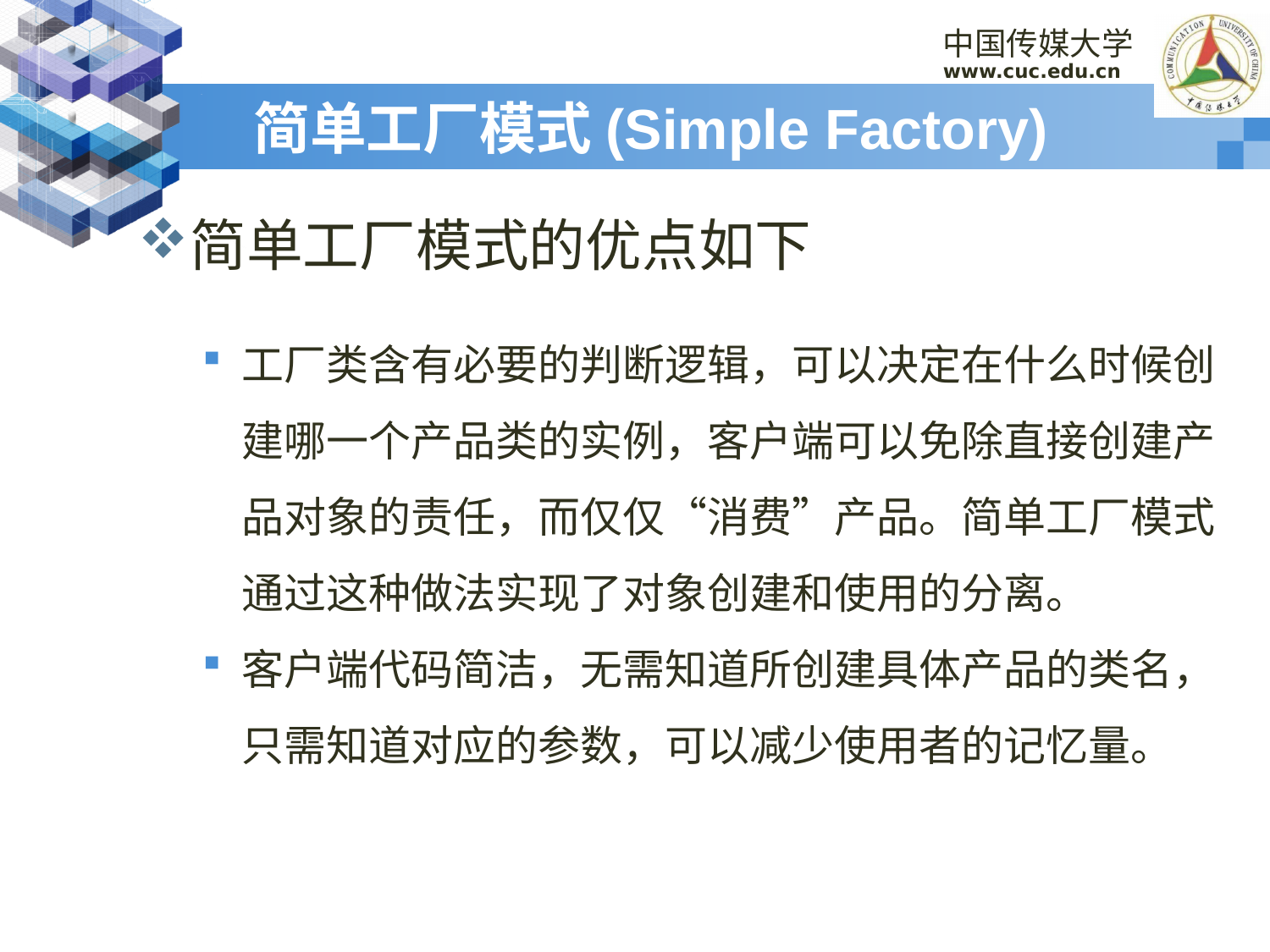

# 简单工厂模式(Simple Factory)
简单工厂模式的优点如下

工厂类含有必要的判断逻辑，可以决定在什么时候创建哪一个产品类的实例，客户端可以免除直接创建产品对象的责任，而仅仅“消费”产品。简单工厂模式通过这种做法实现了对象创建和使用的分离。
客户端代码简洁，无需知道所创建具体产品的类名，只需知道对应的参数，可以减少使用者的记忆量。